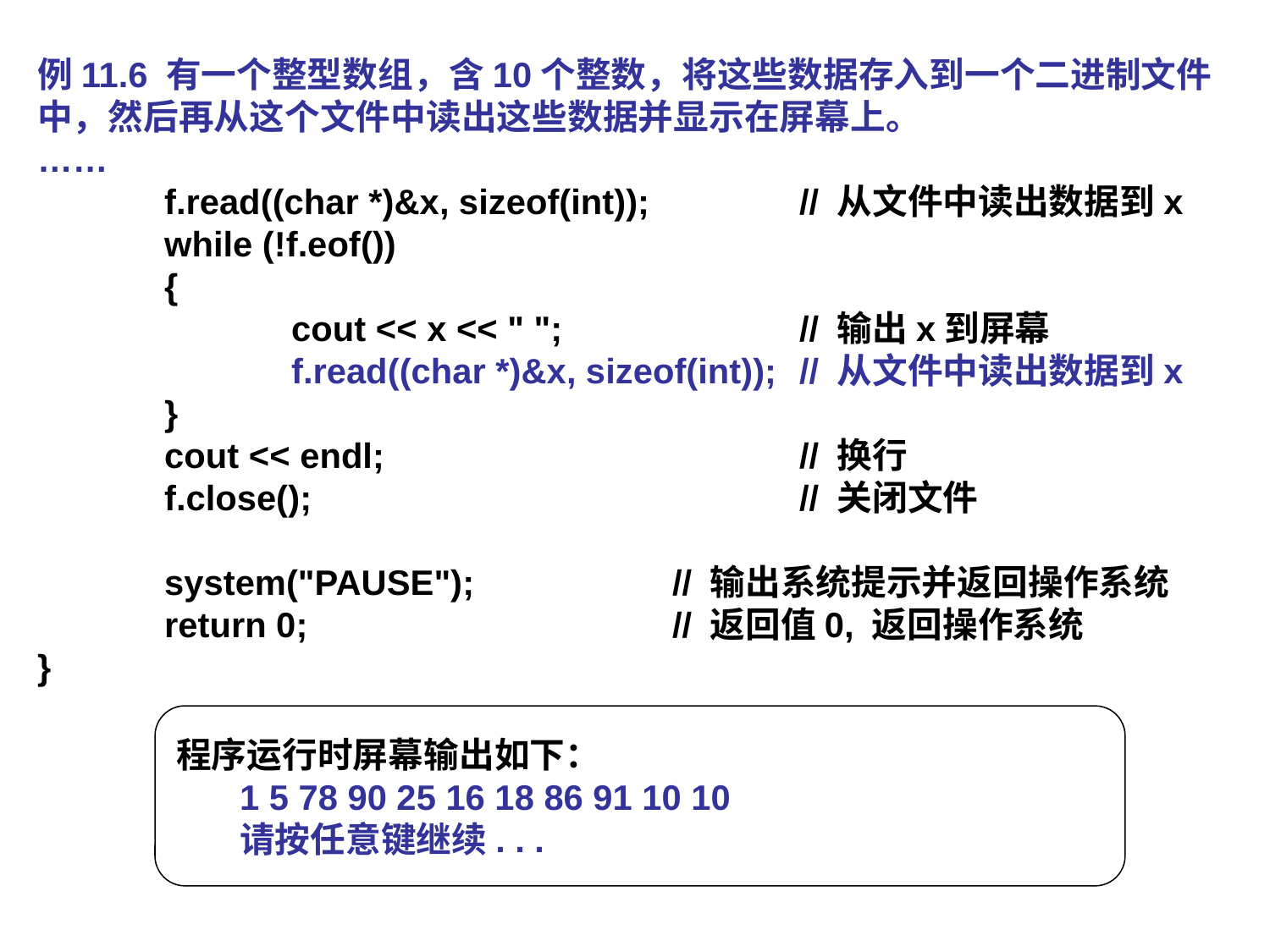

例11.6 有一个整型数组，含10个整数，将这些数据存入到一个二进制文件中，然后再从这个文件中读出这些数据并显示在屏幕上。
……
	f.read((char *)&x, sizeof(int));		// 从文件中读出数据到x
	while (!f.eof())
	{
		cout << x << " ";		// 输出x到屏幕
		f.read((char *)&x, sizeof(int));	// 从文件中读出数据到x
	}
	cout << endl;				// 换行
	f.close();				// 关闭文件

	system("PAUSE");            	// 输出系统提示并返回操作系统
	return 0;                    		// 返回值0, 返回操作系统
}
程序运行时屏幕输出如下：
1 5 78 90 25 16 18 86 91 10 10
请按任意键继续. . .